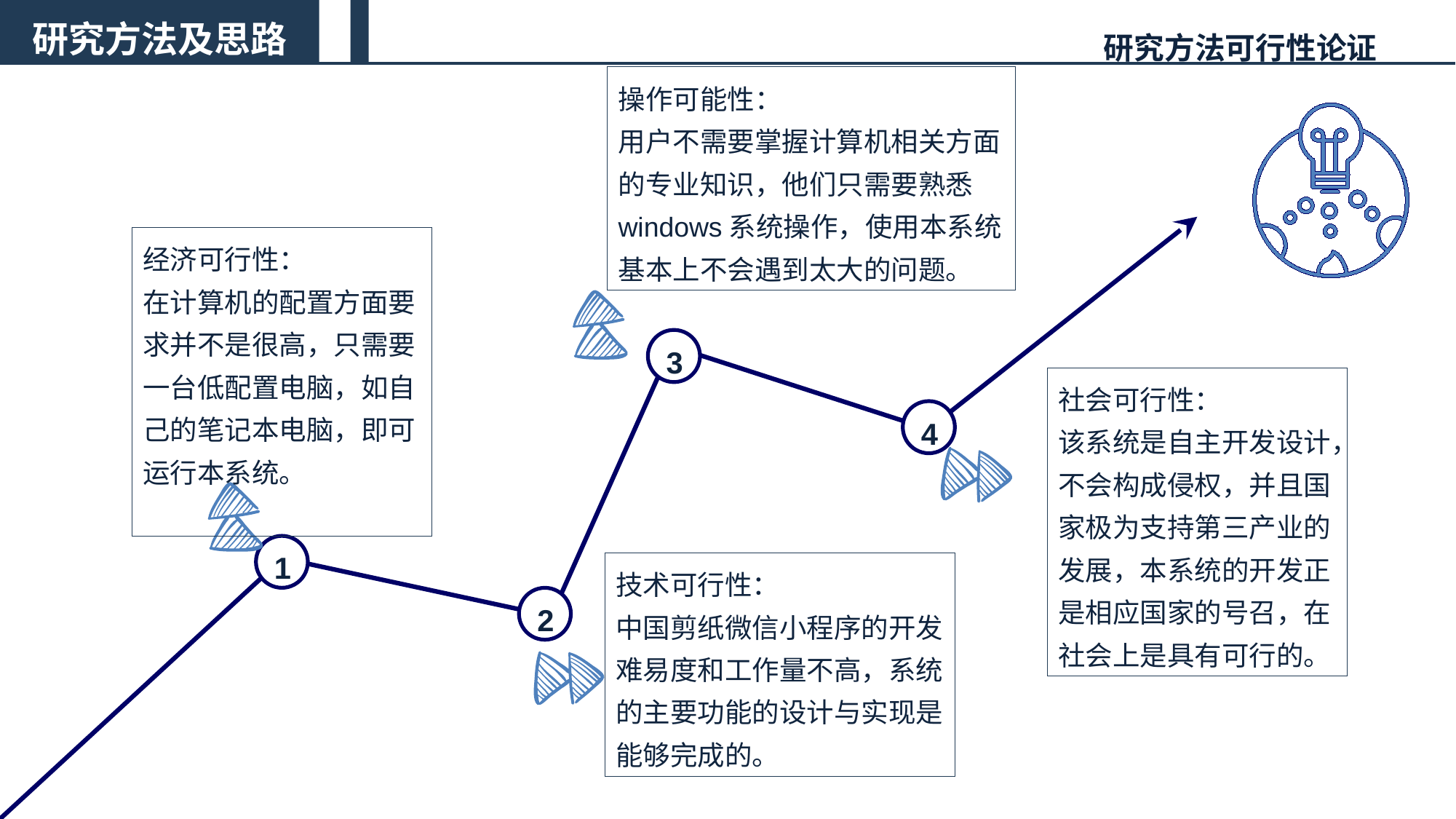

研究方法及思路
研究方法可行性论证
操作可能性：
用户不需要掌握计算机相关方面的专业知识，他们只需要熟悉windows系统操作，使用本系统基本上不会遇到太大的问题。

经济可行性：
在计算机的配置方面要求并不是很高，只需要一台低配置电脑，如自己的笔记本电脑，即可运行本系统。

3
社会可行性：
该系统是自主开发设计，不会构成侵权，并且国家极为支持第三产业的发展，本系统的开发正是相应国家的号召，在社会上是具有可行的。

4
1
技术可行性：
中国剪纸微信小程序的开发难易度和工作量不高，系统的主要功能的设计与实现是能够完成的。

2